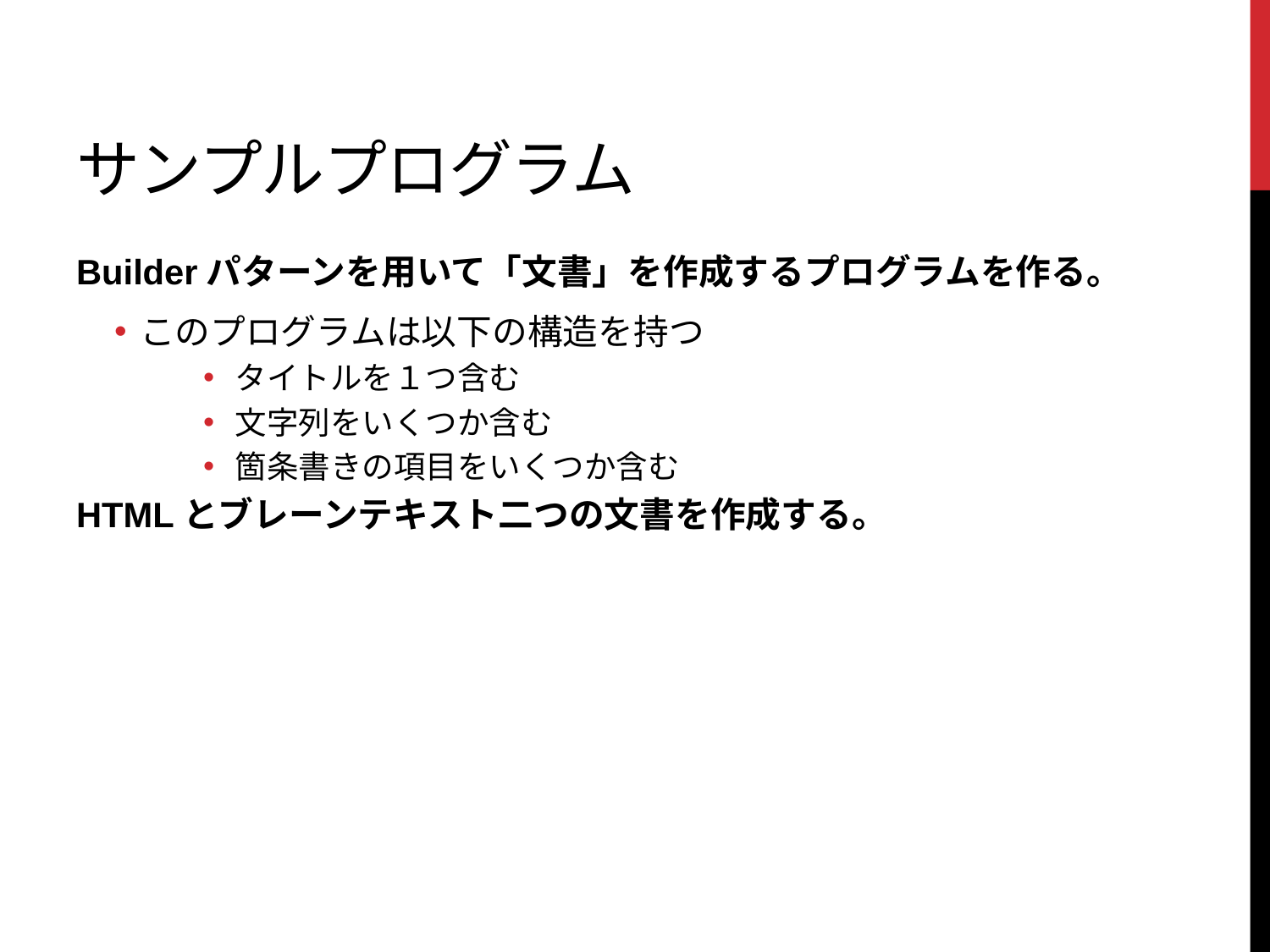

# サンプルプログラム
Builderパターンを用いて「文書」を作成するプログラムを作る。
このプログラムは以下の構造を持つ
タイトルを１つ含む
文字列をいくつか含む
箇条書きの項目をいくつか含む
HTMLとブレーンテキスト二つの文書を作成する。